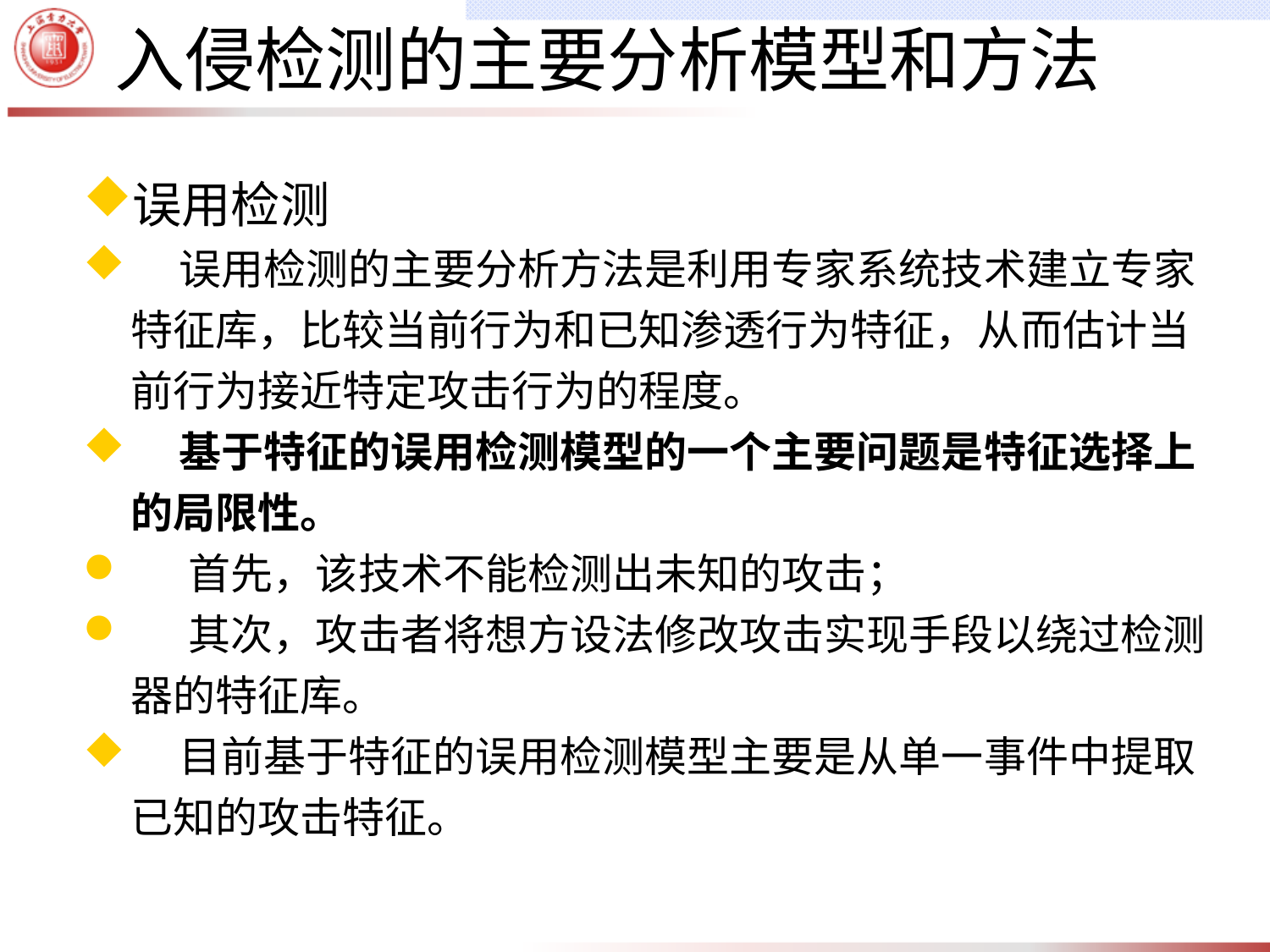

入侵检测的主要分析模型和方法
误用检测
    误用检测的主要分析方法是利用专家系统技术建立专家特征库，比较当前行为和已知渗透行为特征，从而估计当前行为接近特定攻击行为的程度。
    基于特征的误用检测模型的一个主要问题是特征选择上的局限性。
     首先，该技术不能检测出未知的攻击；
     其次，攻击者将想方设法修改攻击实现手段以绕过检测器的特征库。
    目前基于特征的误用检测模型主要是从单一事件中提取已知的攻击特征。